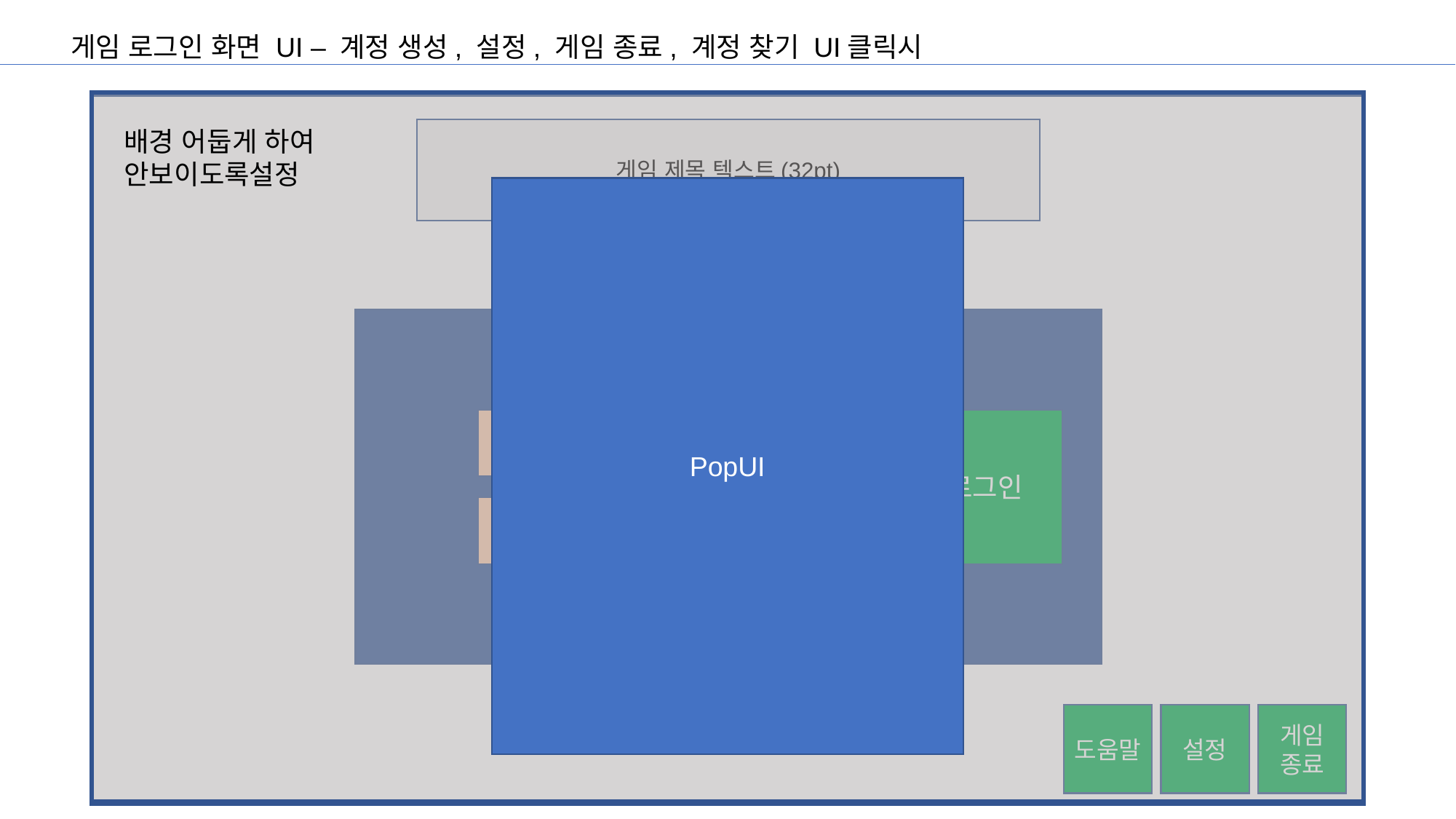

게임 로그인 화면 UI – 계정 생성, 설정, 게임 종료, 계정 찾기 UI클릭시
1

배경 어둡게 하여
안보이도록설정
게임 제목 텍스트(32pt)
PopUI

ID입력란
패스워드
로그인
계정 생성
계정 찾기
도움말
설정
게임
종료